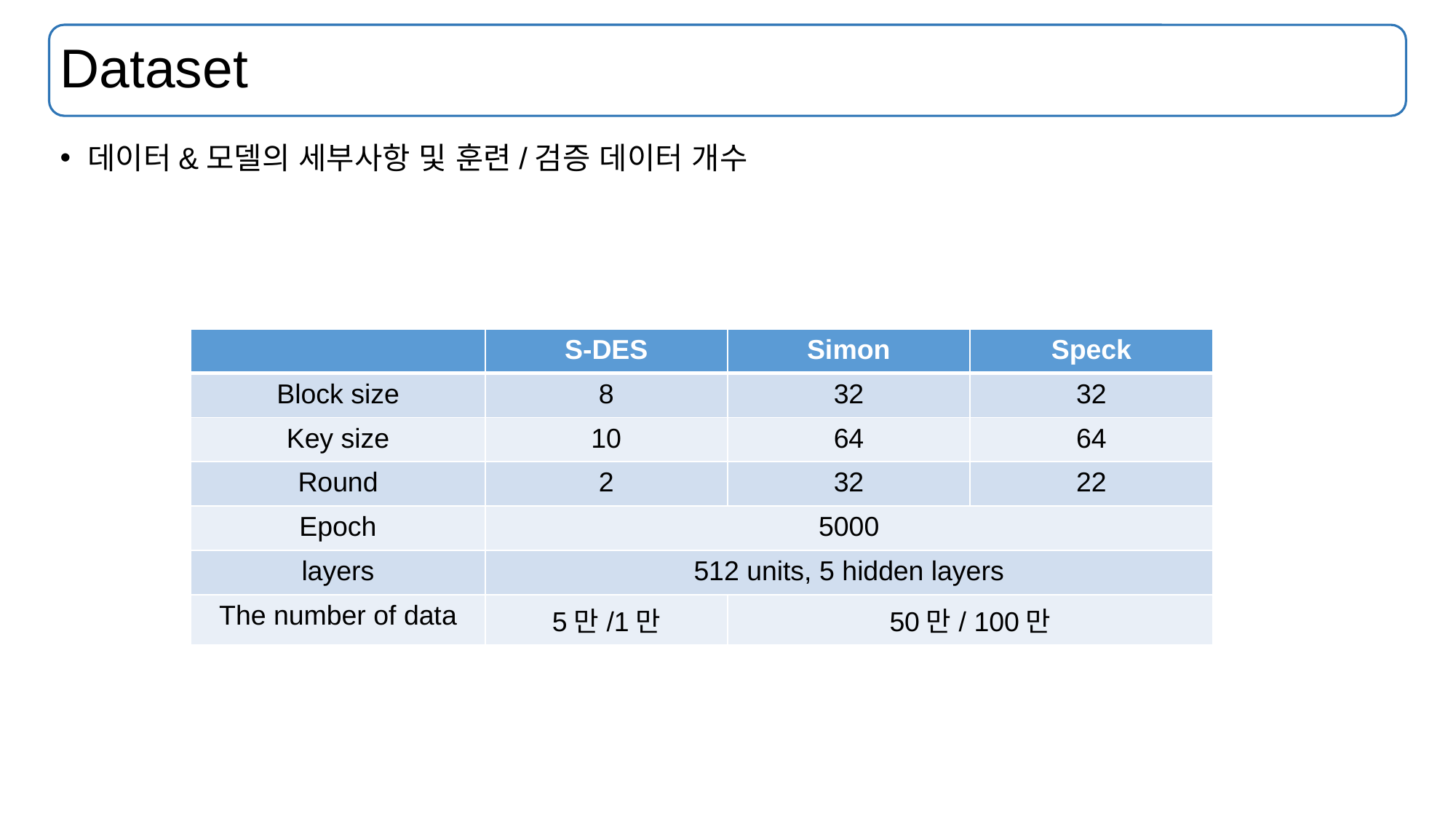

# Dataset
데이터&모델의 세부사항 및 훈련/검증 데이터 개수
|  | S-DES | Simon | Speck |
| --- | --- | --- | --- |
| Block size | 8 | 32 | 32 |
| Key size | 10 | 64 | 64 |
| Round | 2 | 32 | 22 |
| Epoch | 5000 |  |  |
| layers | 512 units, 5 hidden layers |  |  |
| The number of data | 5만/1만 | 50만/ 100만 |  |